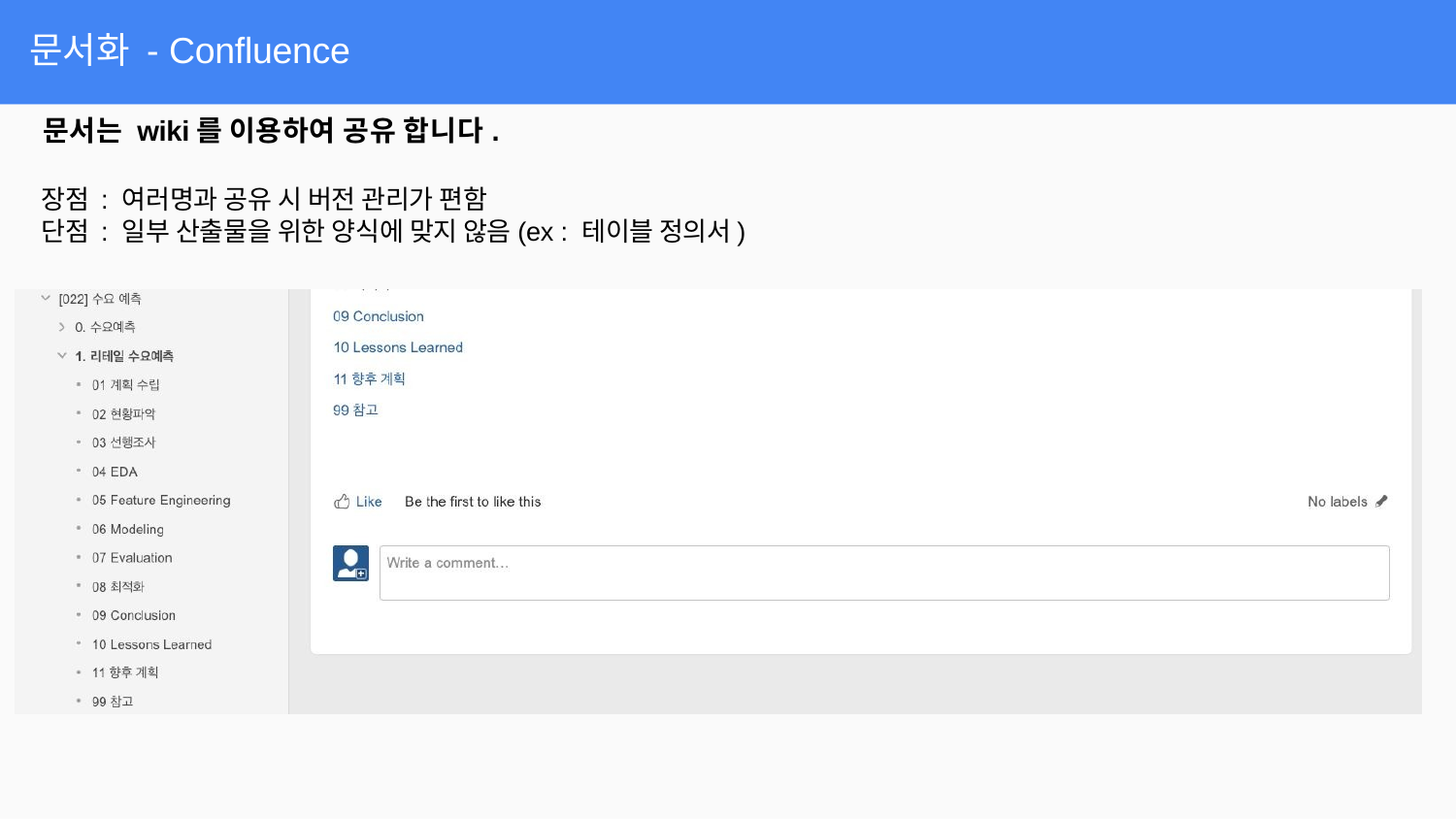

문서화 - Confluence
문서는 wiki를 이용하여 공유 합니다.

장점 : 여러명과 공유 시 버전 관리가 편함
단점 : 일부 산출물을 위한 양식에 맞지 않음(ex : 테이블 정의서)